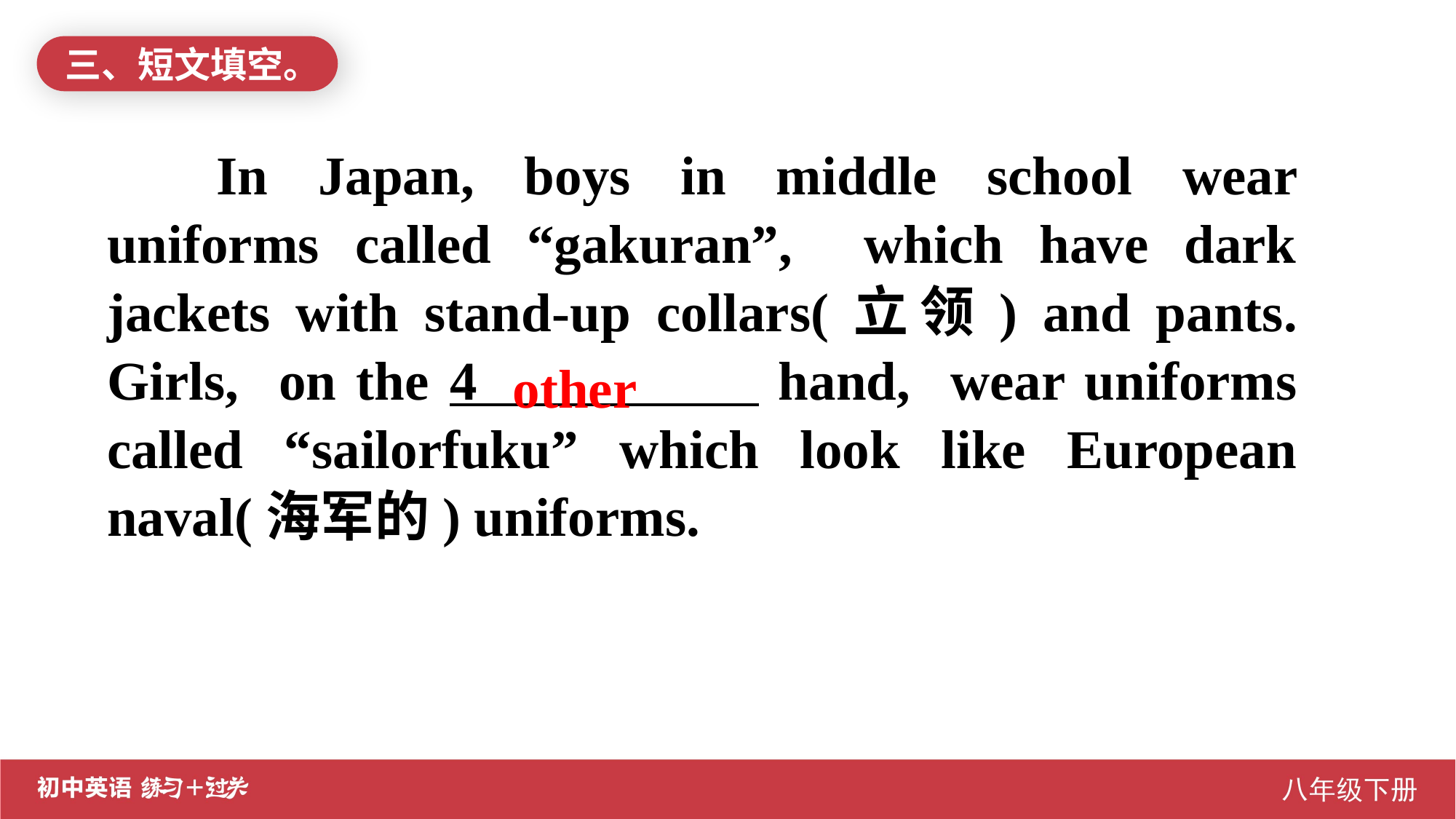

三、短文填空。
In Japan, boys in middle school wear uniforms called “gakuran”,  which have dark jackets with stand-up collars(立领) and pants. Girls,  on the 4               hand,  wear uniforms called “sailorfuku” which look like European naval(海军的) uniforms.
other